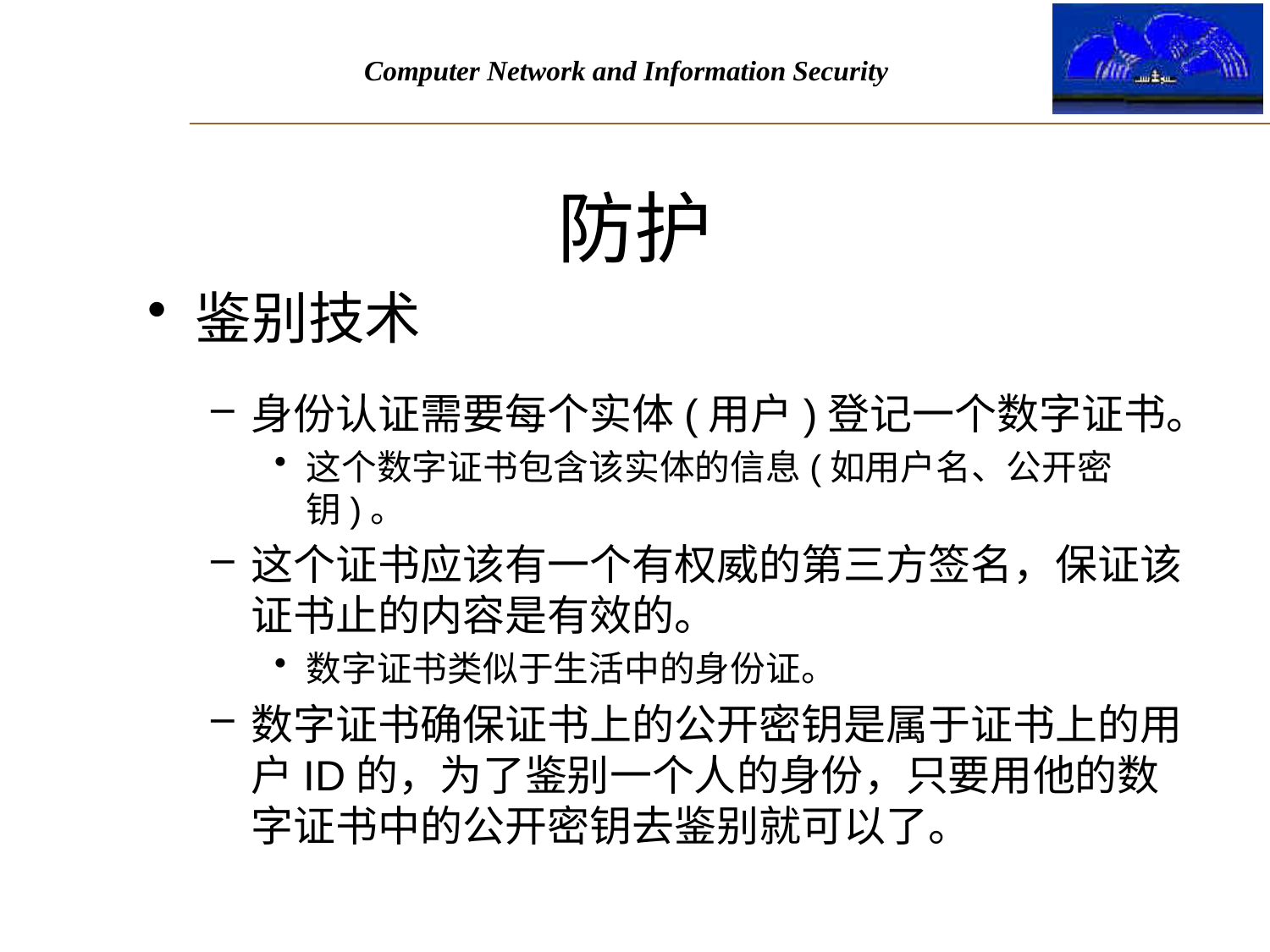

# 防护
鉴别技术
身份认证需要每个实体(用户)登记一个数字证书。
这个数字证书包含该实体的信息(如用户名、公开密钥)。
这个证书应该有一个有权威的第三方签名，保证该证书止的内容是有效的。
数字证书类似于生活中的身份证。
数字证书确保证书上的公开密钥是属于证书上的用户ID的，为了鉴别一个人的身份，只要用他的数字证书中的公开密钥去鉴别就可以了。